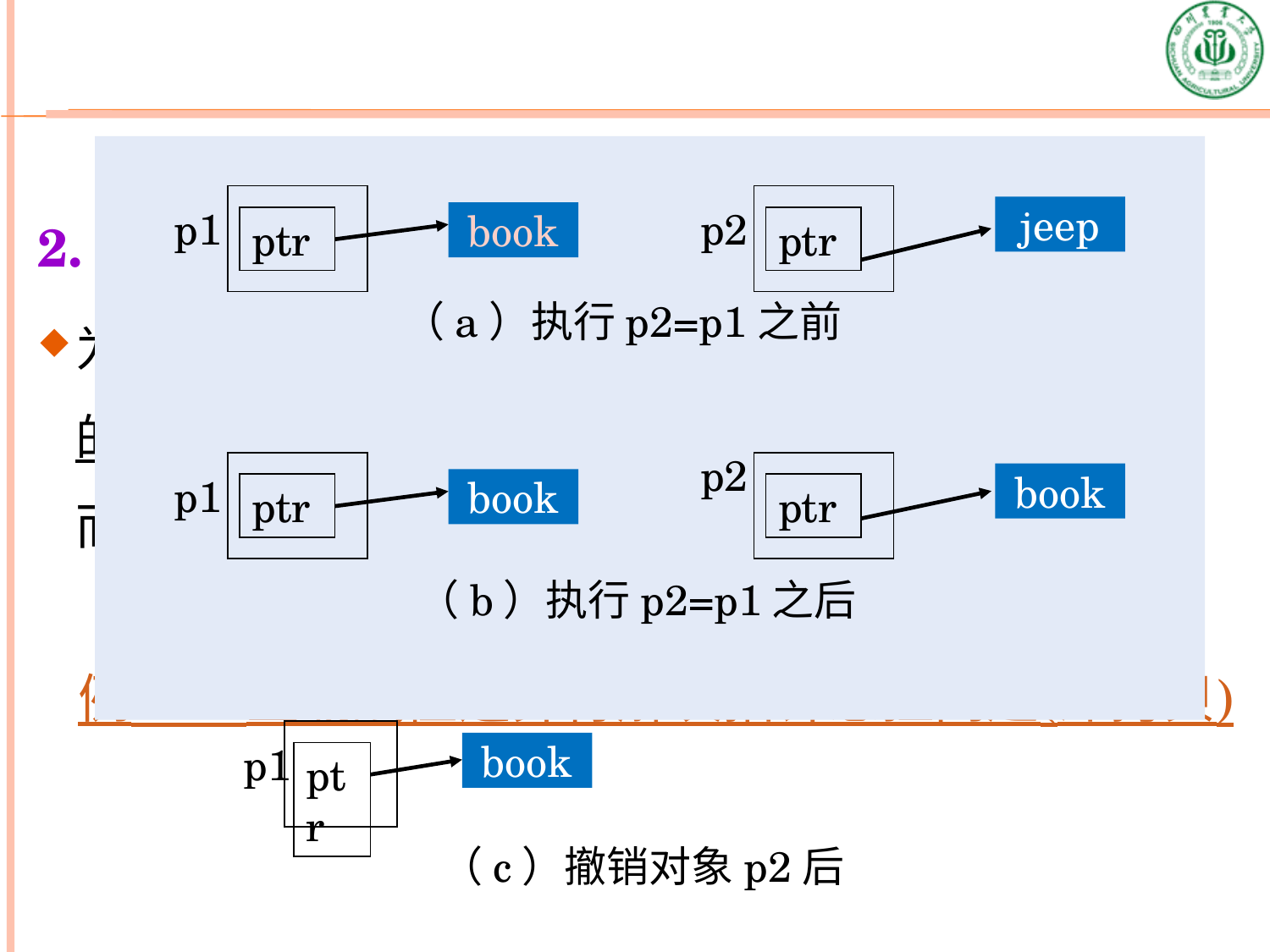

p1
ptr
book

p2
ptr
jeep

（a）执行p2=p1之前
p2

ptr

p1
ptr
book

book

（b）执行p2=p1之后

p1
ptr

（c）撤销对象p2后
book
2.  重载赋值运算符解决指针悬挂问题
为了解决指针悬挂问题，必须显式的定义一个自己的赋值运算符重载函数，使之不但复制数据成员，而且为对象p1和p2分配了各自的空间，即深拷贝。
例5.11 重载赋值运算符解决指针悬挂问题(深拷贝)